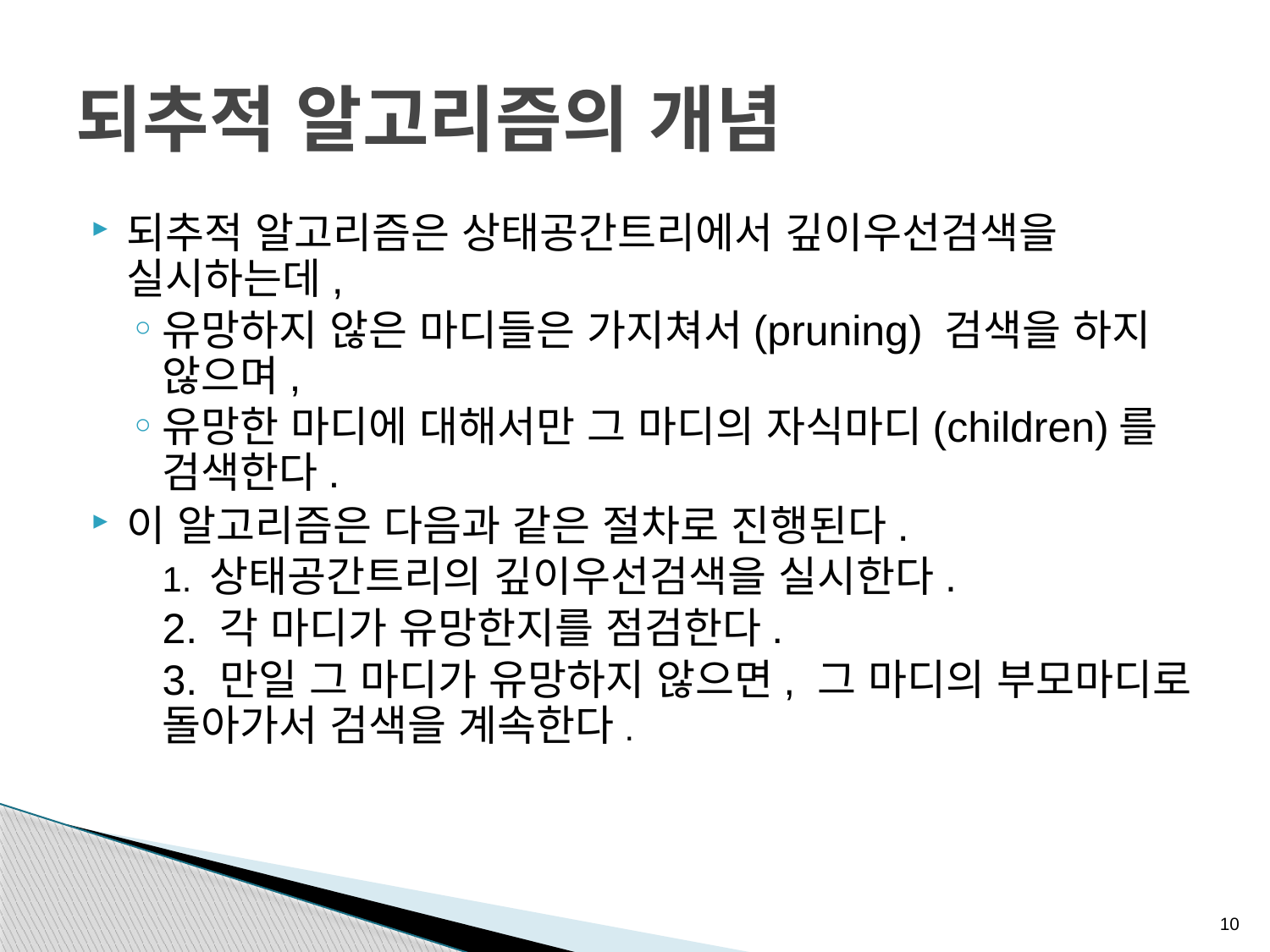

# 되추적 알고리즘의 개념
되추적 알고리즘은 상태공간트리에서 깊이우선검색을 실시하는데,
유망하지 않은 마디들은 가지쳐서(pruning) 검색을 하지 않으며,
유망한 마디에 대해서만 그 마디의 자식마디(children)를 검색한다.
이 알고리즘은 다음과 같은 절차로 진행된다.
	1. 상태공간트리의 깊이우선검색을 실시한다.
	2. 각 마디가 유망한지를 점검한다.
	3. 만일 그 마디가 유망하지 않으면, 그 마디의 부모마디로 돌아가서 검색을 계속한다.
10